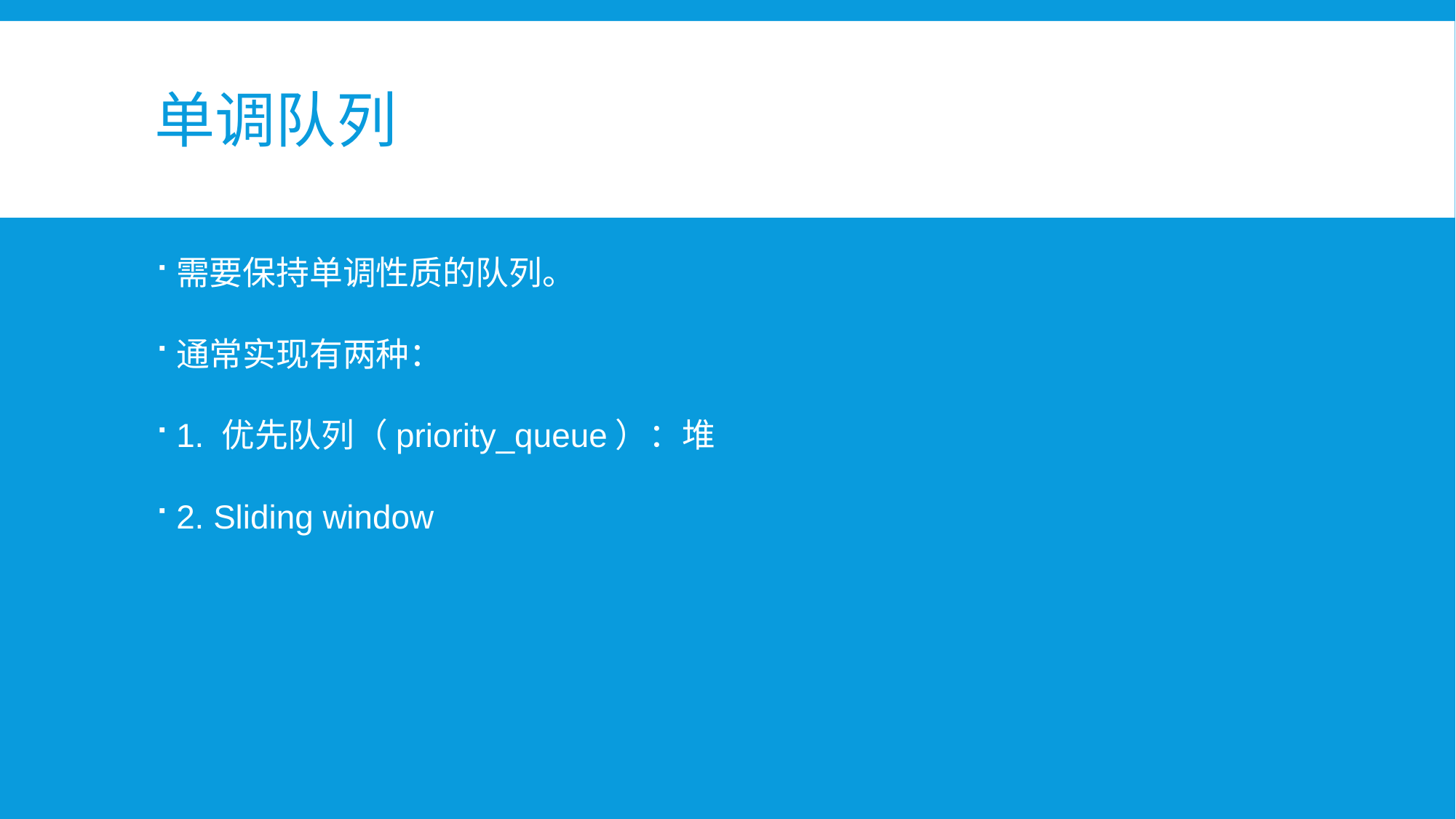

# 单调队列
需要保持单调性质的队列。
通常实现有两种：
1. 优先队列（priority_queue）：堆
2. Sliding window